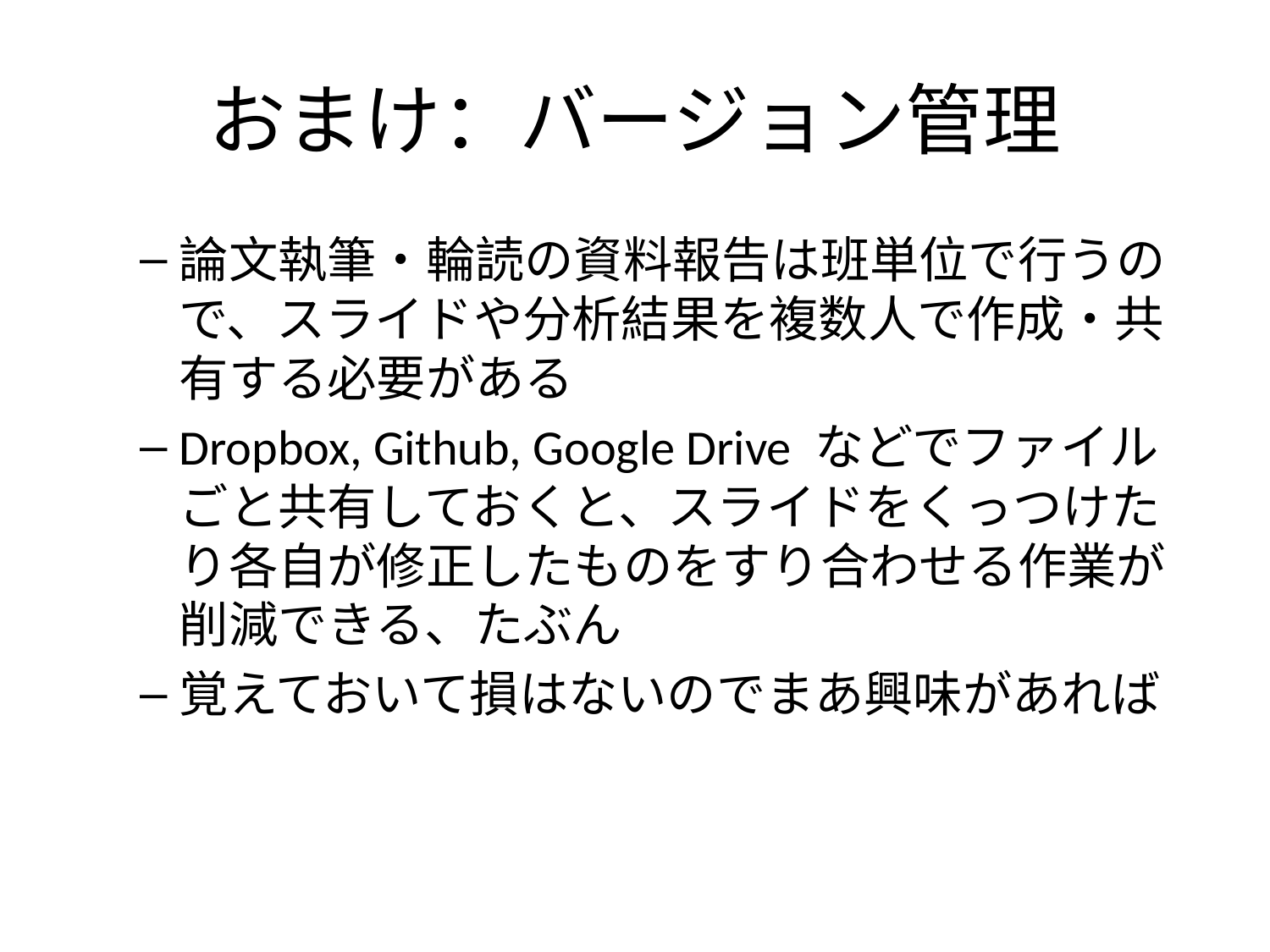

# おまけ：バージョン管理
論文執筆・輪読の資料報告は班単位で行うので、スライドや分析結果を複数人で作成・共有する必要がある
Dropbox, Github, Google Drive などでファイルごと共有しておくと、スライドをくっつけたり各自が修正したものをすり合わせる作業が削減できる、たぶん
覚えておいて損はないのでまあ興味があれば